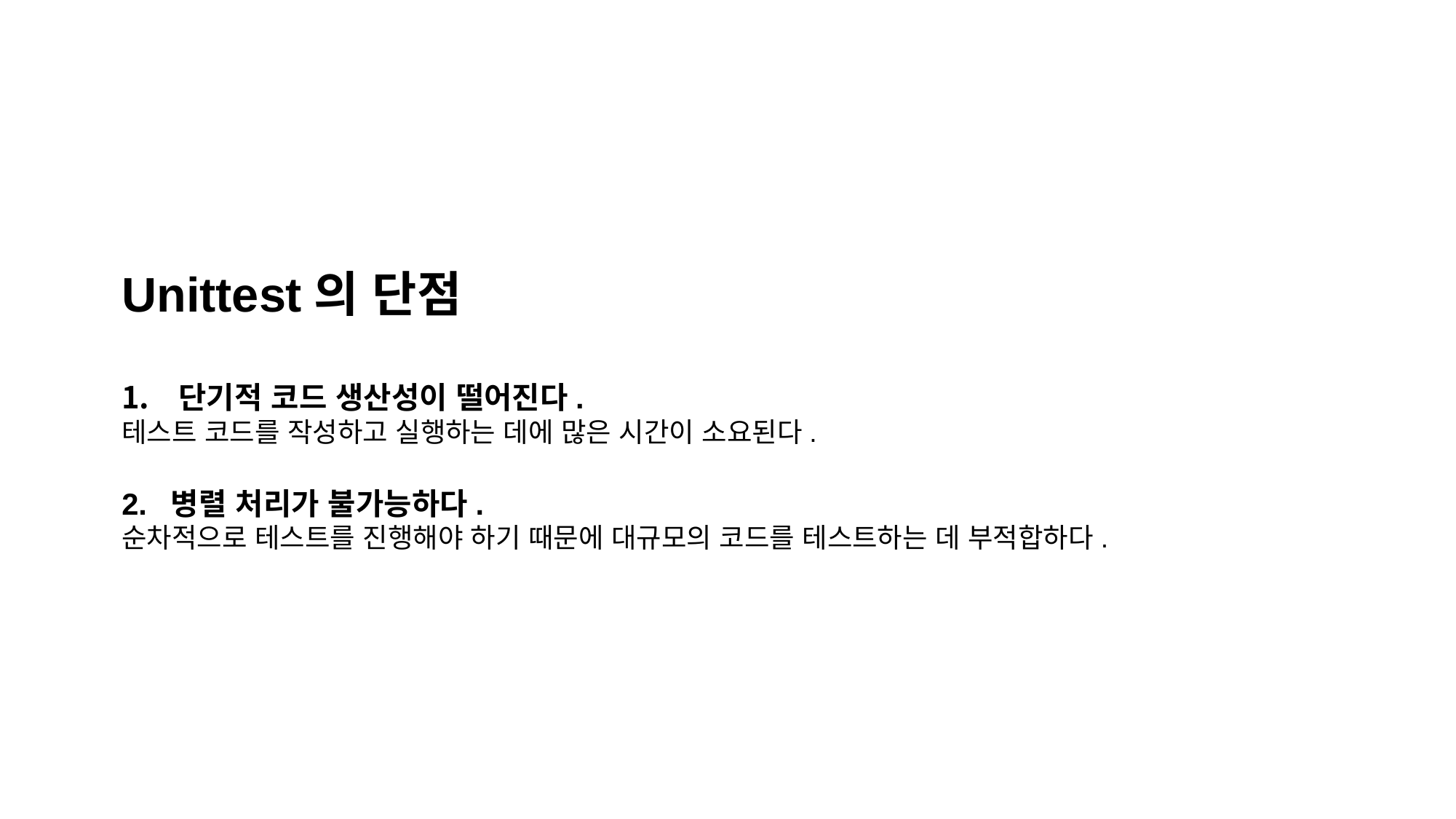

Unittest의 단점
 단기적 코드 생산성이 떨어진다.
테스트 코드를 작성하고 실행하는 데에 많은 시간이 소요된다.

2.  병렬 처리가 불가능하다.
순차적으로 테스트를 진행해야 하기 때문에 대규모의 코드를 테스트하는 데 부적합하다.